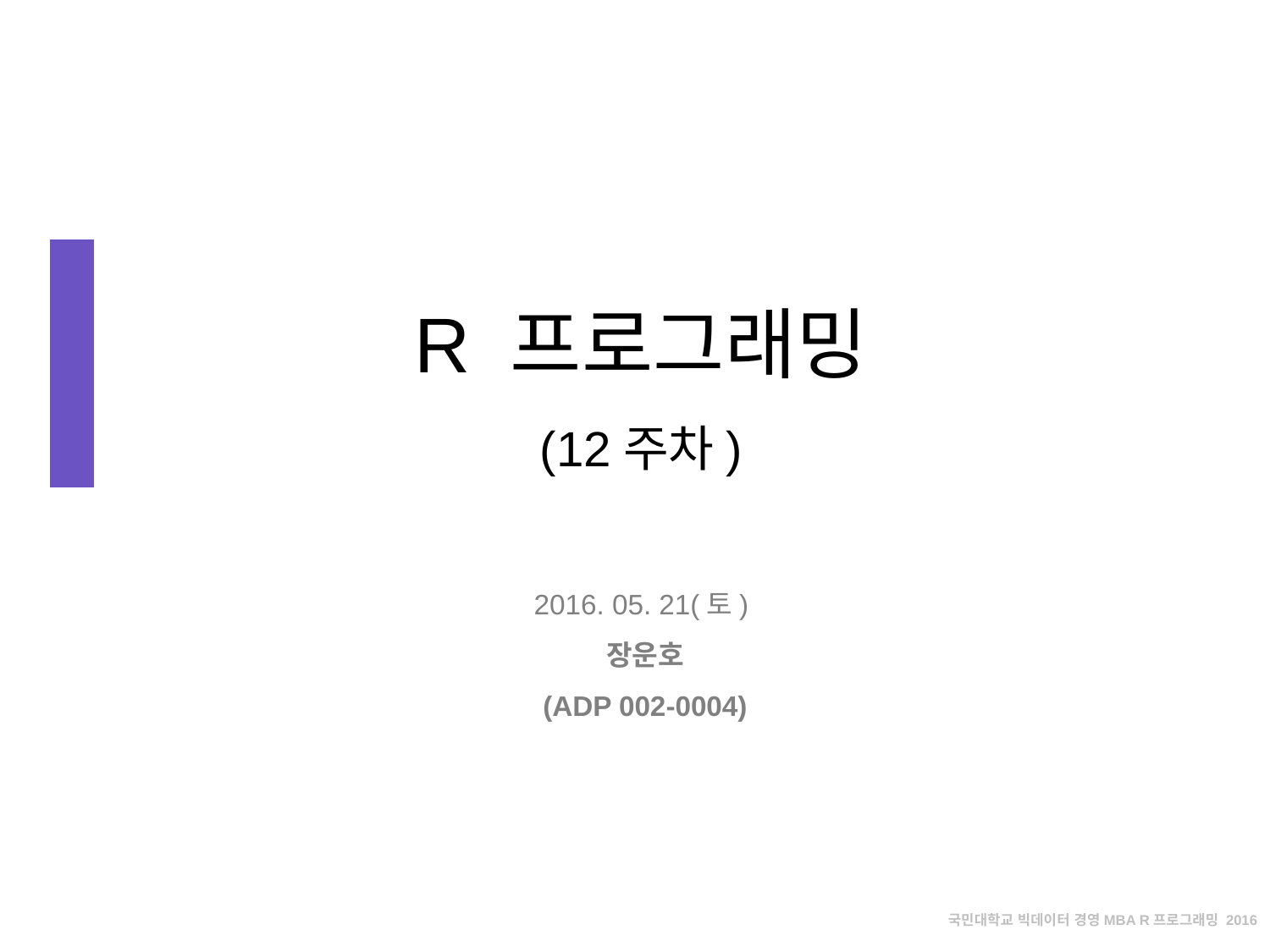

# R 프로그래밍 (12주차)
2016. 05. 21(토)
장운호
(ADP 002-0004)